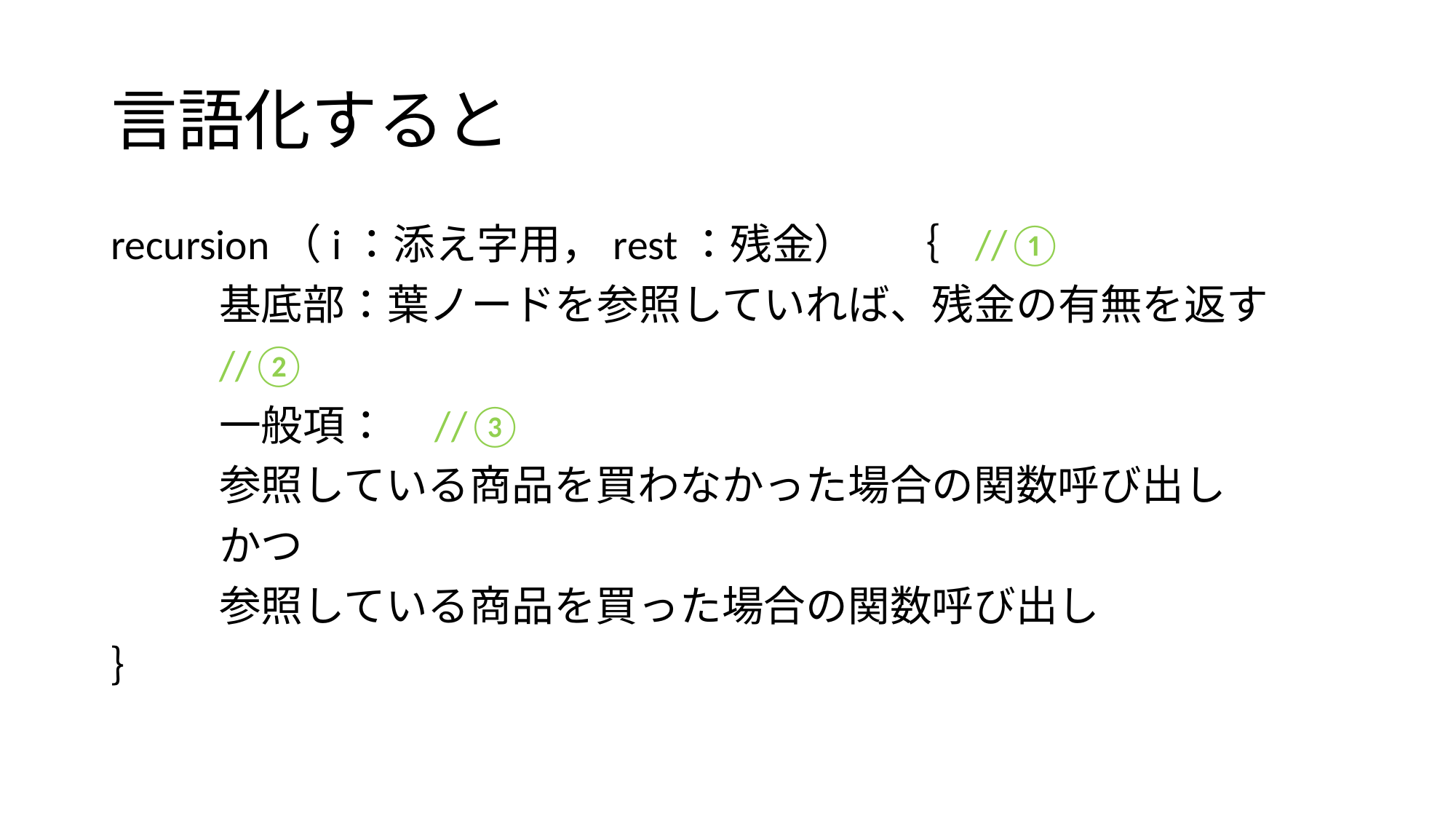

# 言語化すると
recursion（i：添え字用，rest：残金）　｛		//①
	基底部：葉ノードを参照していれば、残金の有無を返す
							//②
	一般項：					//③
		参照している商品を買わなかった場合の関数呼び出し
					かつ
		参照している商品を買った場合の関数呼び出し
｝